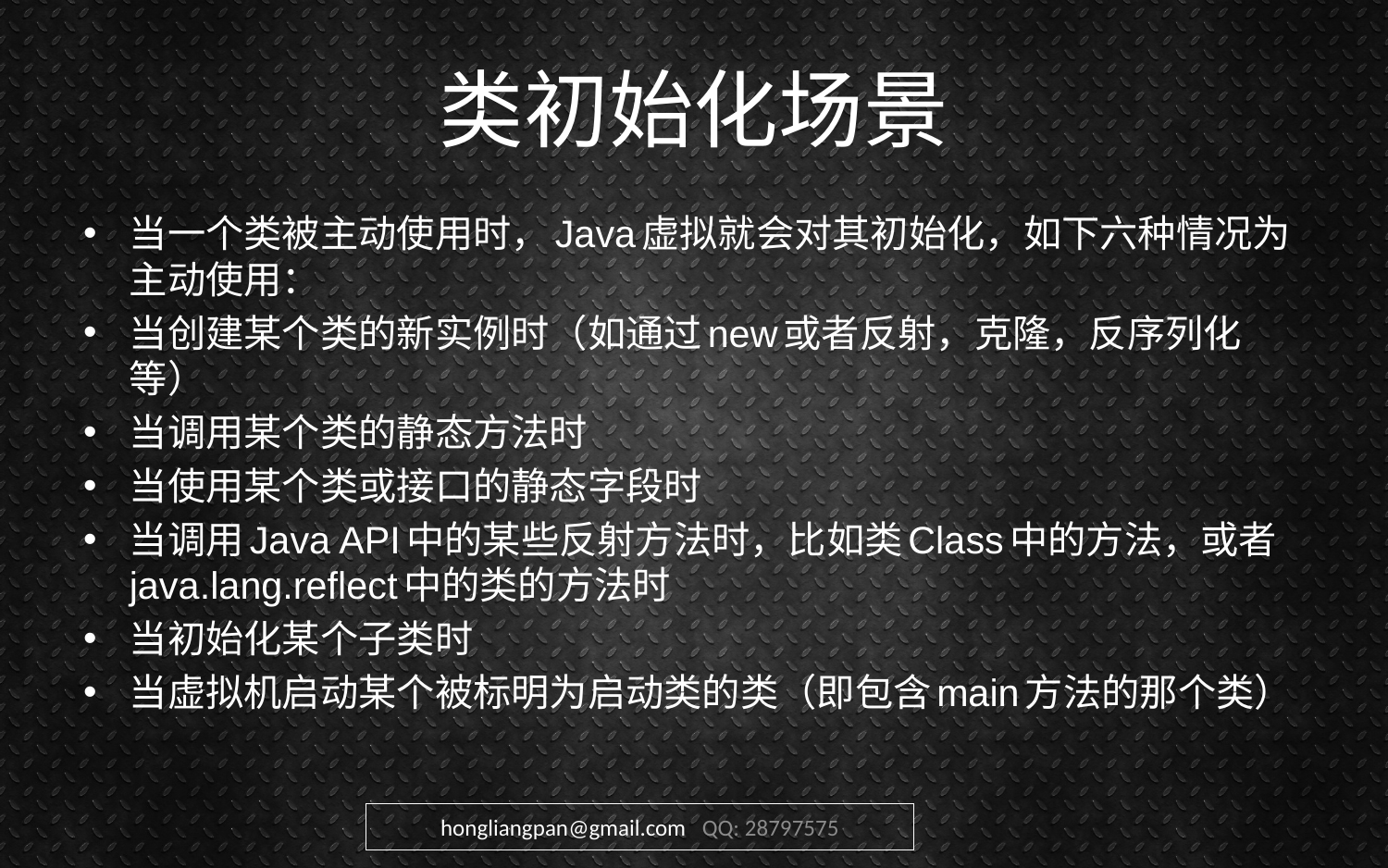

# 类初始化场景
当一个类被主动使用时，Java虚拟就会对其初始化，如下六种情况为主动使用：
当创建某个类的新实例时（如通过new或者反射，克隆，反序列化等）
当调用某个类的静态方法时
当使用某个类或接口的静态字段时
当调用Java API中的某些反射方法时，比如类Class中的方法，或者java.lang.reflect中的类的方法时
当初始化某个子类时
当虚拟机启动某个被标明为启动类的类（即包含main方法的那个类）